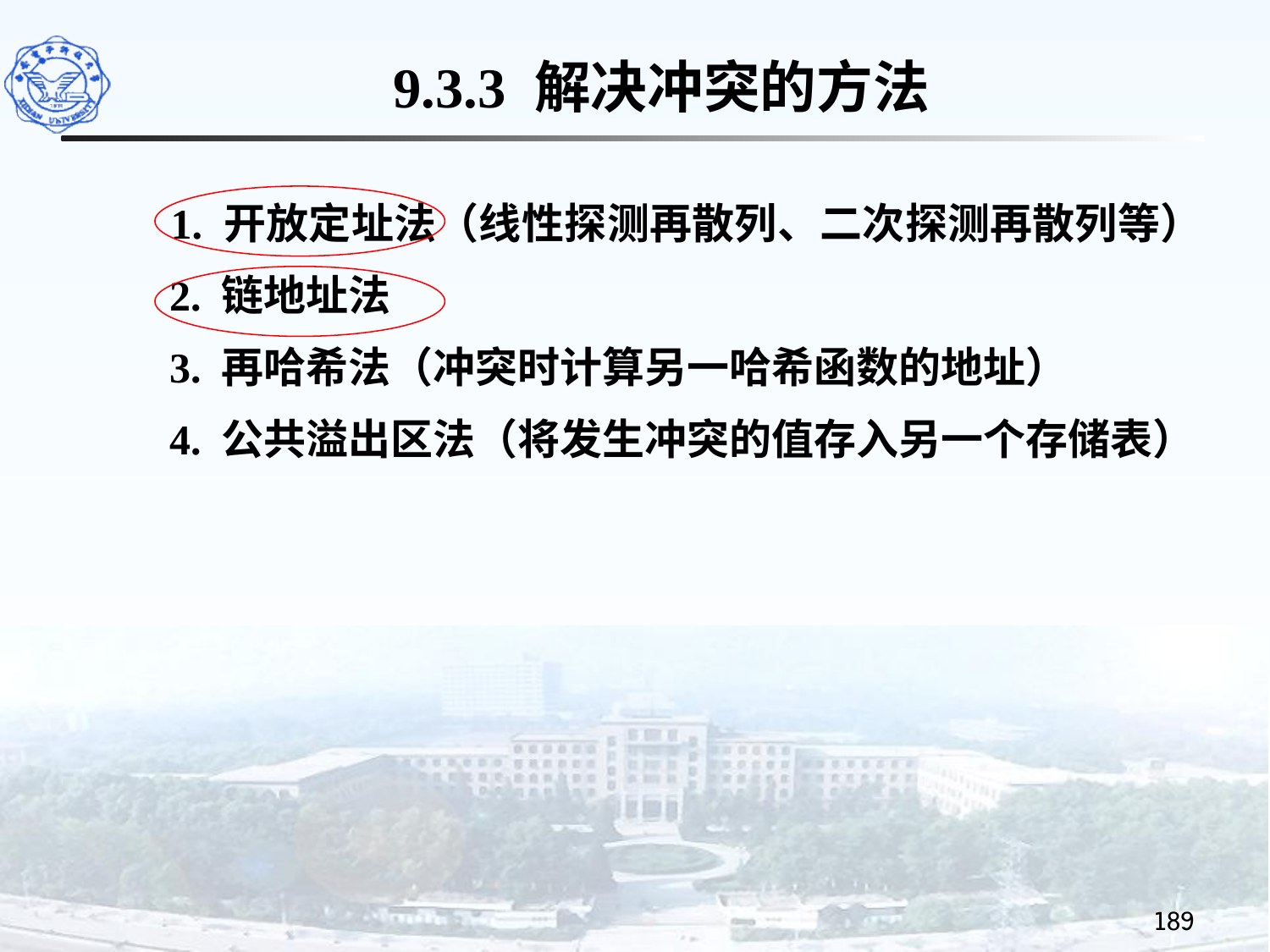

9.3.3 解决冲突的方法

      1. 开放定址法（线性探测再散列、二次探测再散列等）
      2. 链地址法
      3. 再哈希法（冲突时计算另一哈希函数的地址）
      4. 公共溢出区法（将发生冲突的值存入另一个存储表）

189